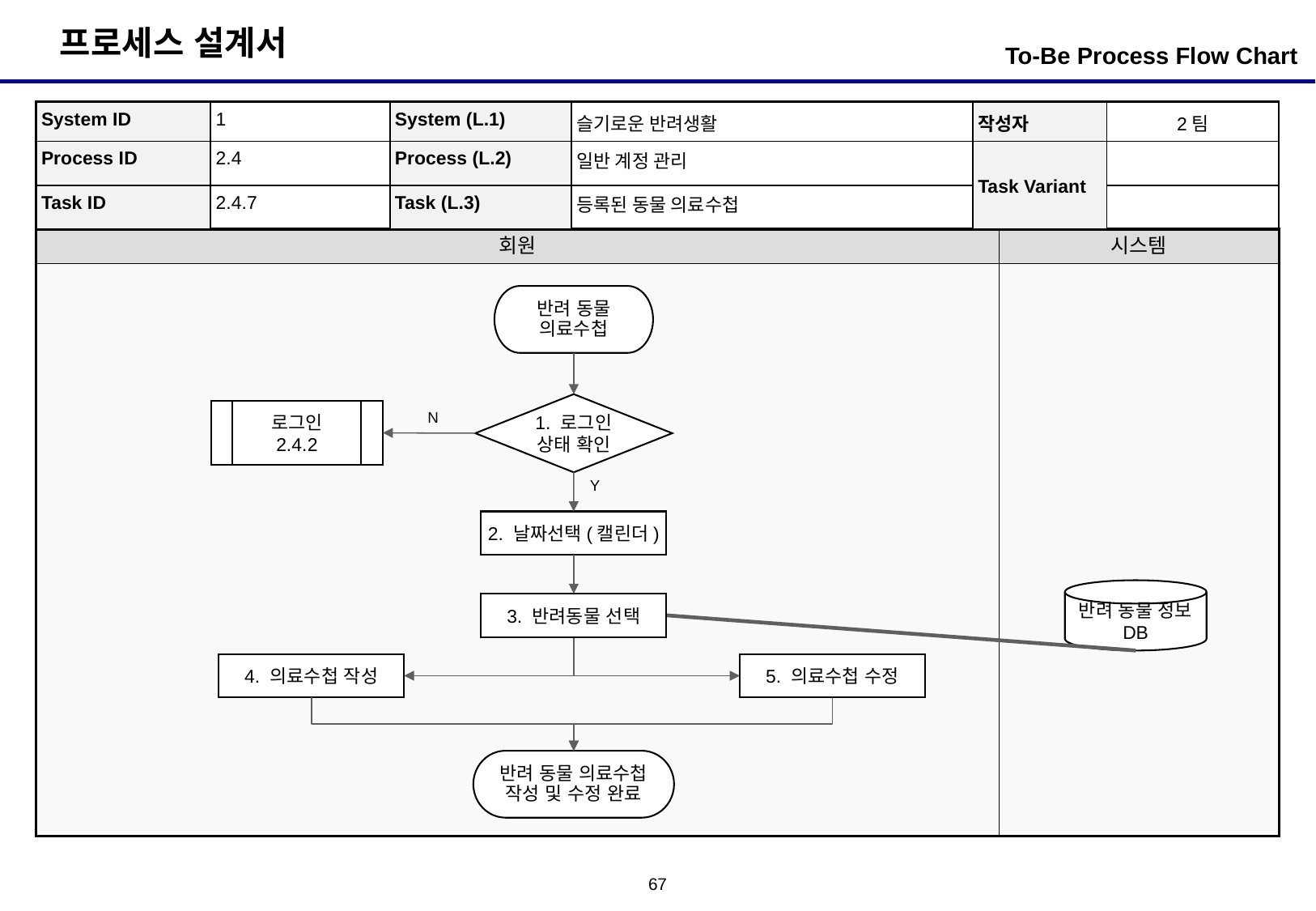

To-Be Process Flow Chart
| System ID | 1 | System (L.1) | 슬기로운 반려생활 | 작성자 | 2팀 |
| --- | --- | --- | --- | --- | --- |
| Process ID | 2.4 | Process (L.2) | 일반 계정 관리 | Task Variant |  |
| Task ID | 2.4.7 | Task (L.3) | 등록된 동물 의료수첩 |  |  |
| 회원 | 시스템 |
| --- | --- |
|  |  |
반려 동물
의료수첩
1. 로그인 상태 확인
로그인
2.4.2
N
Y
2. 날짜선택(캘린더)
반려 동물 정보
DB
3. 반려동물 선택
4. 의료수첩 작성
5. 의료수첩 수정
반려 동물 의료수첩
작성 및 수정 완료